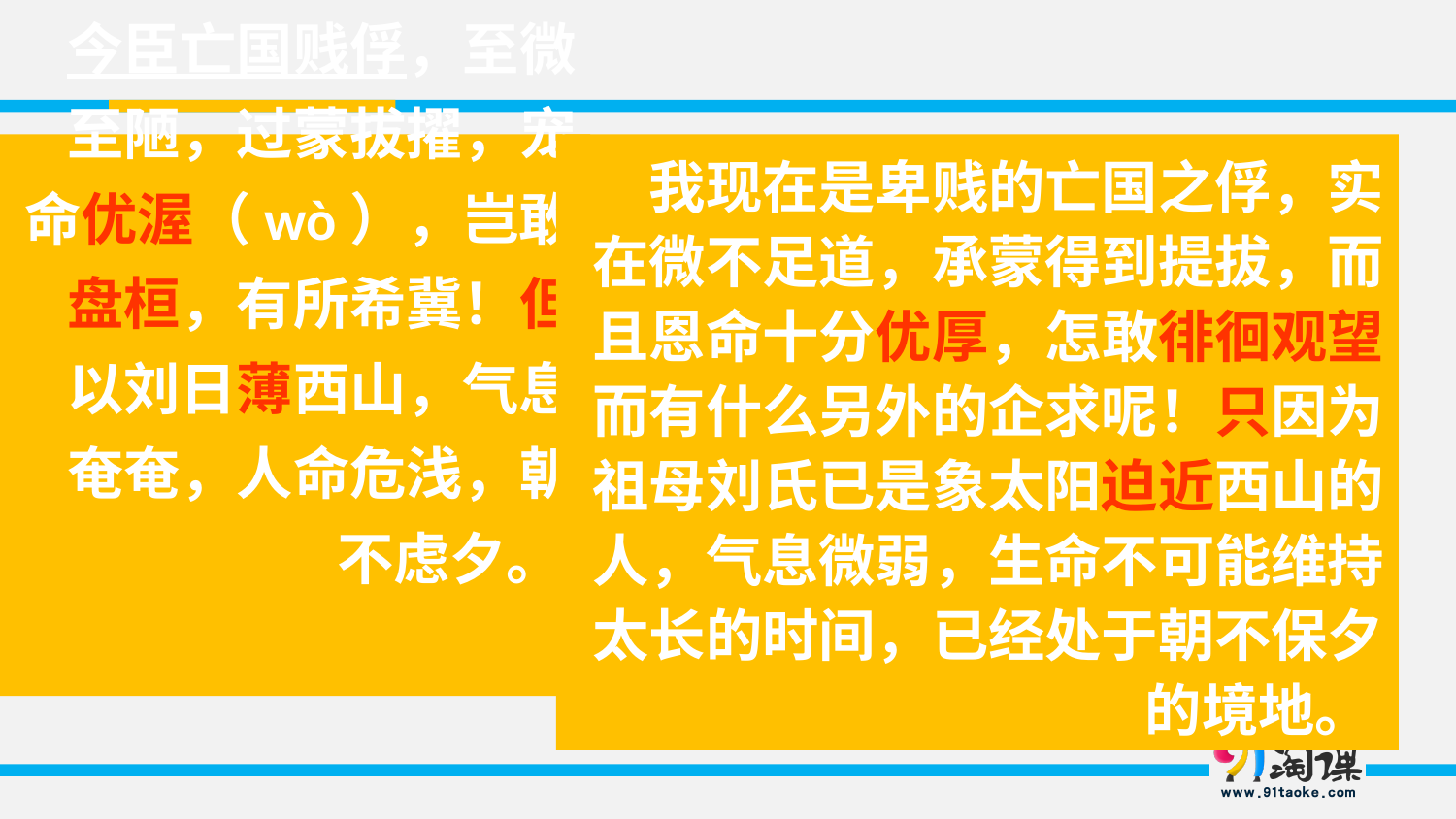

今臣亡国贱俘，至微至陋，过蒙拔擢，宠命优渥（wò），岂敢盘桓，有所希冀！但以刘日薄西山，气息奄奄，人命危浅，朝不虑夕。

  我现在是卑贱的亡国之俘，实在微不足道，承蒙得到提拔，而且恩命十分优厚，怎敢徘徊观望而有什么另外的企求呢！只因为祖母刘氏已是象太阳迫近西山的人，气息微弱，生命不可能维持太长的时间，已经处于朝不保夕的境地。